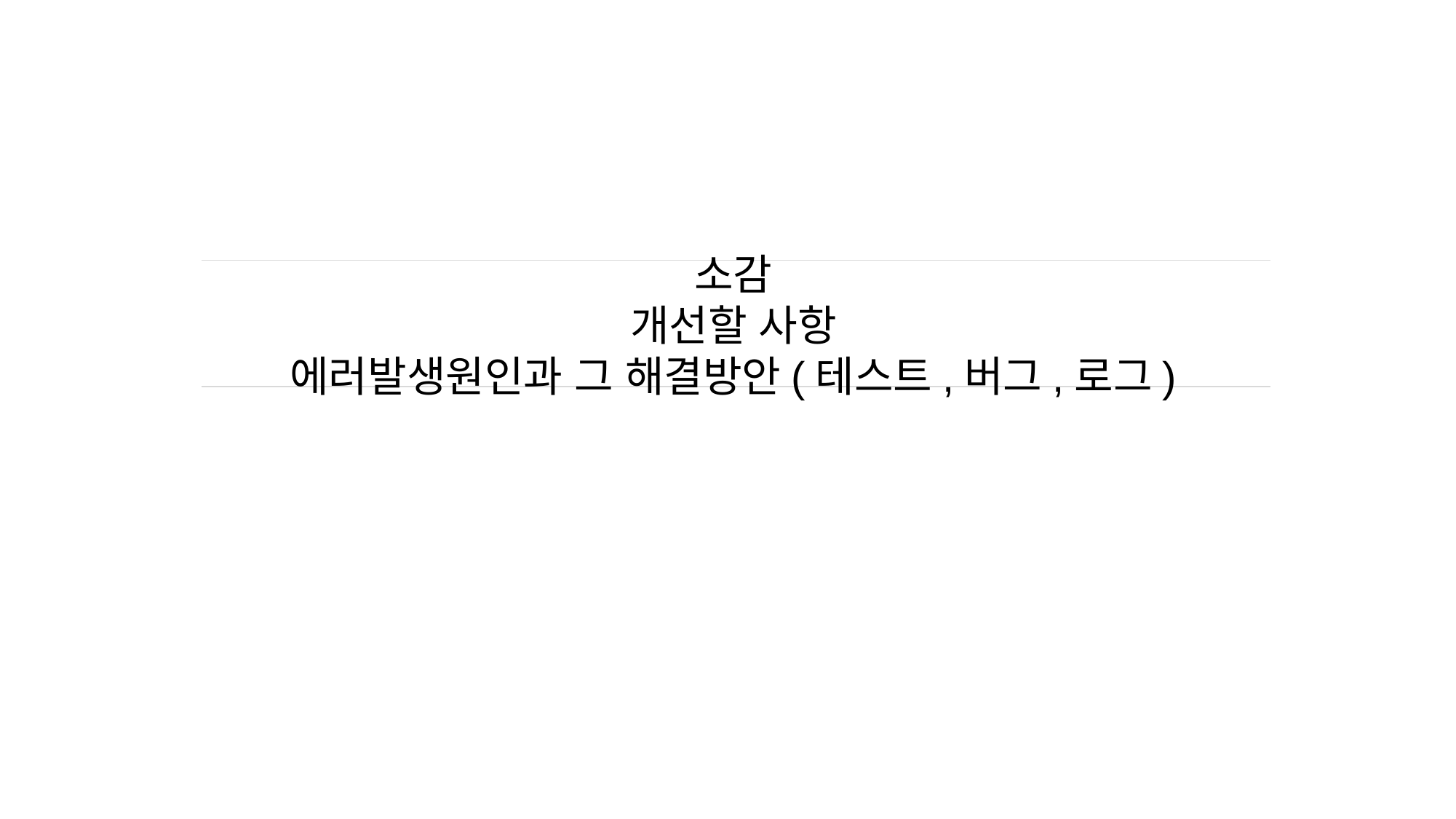

# 소감 개선할 사항 에러발생원인과 그 해결방안(테스트,버그,로그)